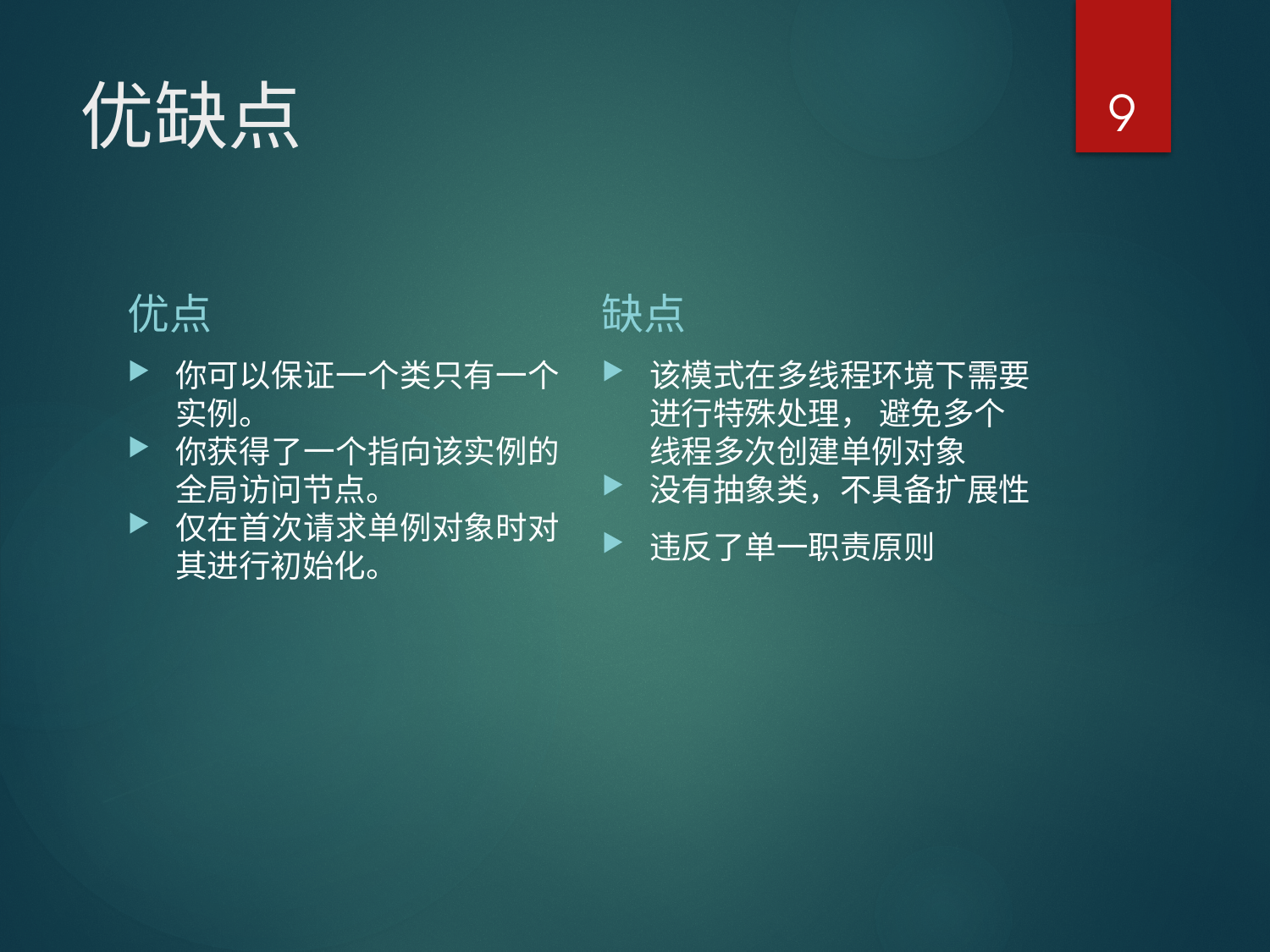

9
# 优缺点
优点
缺点
你可以保证一个类只有一个实例。
你获得了一个指向该实例的全局访问节点。
仅在首次请求单例对象时对其进行初始化。
该模式在多线程环境下需要进行特殊处理， 避免多个线程多次创建单例对象
没有抽象类，不具备扩展性
违反了单一职责原则